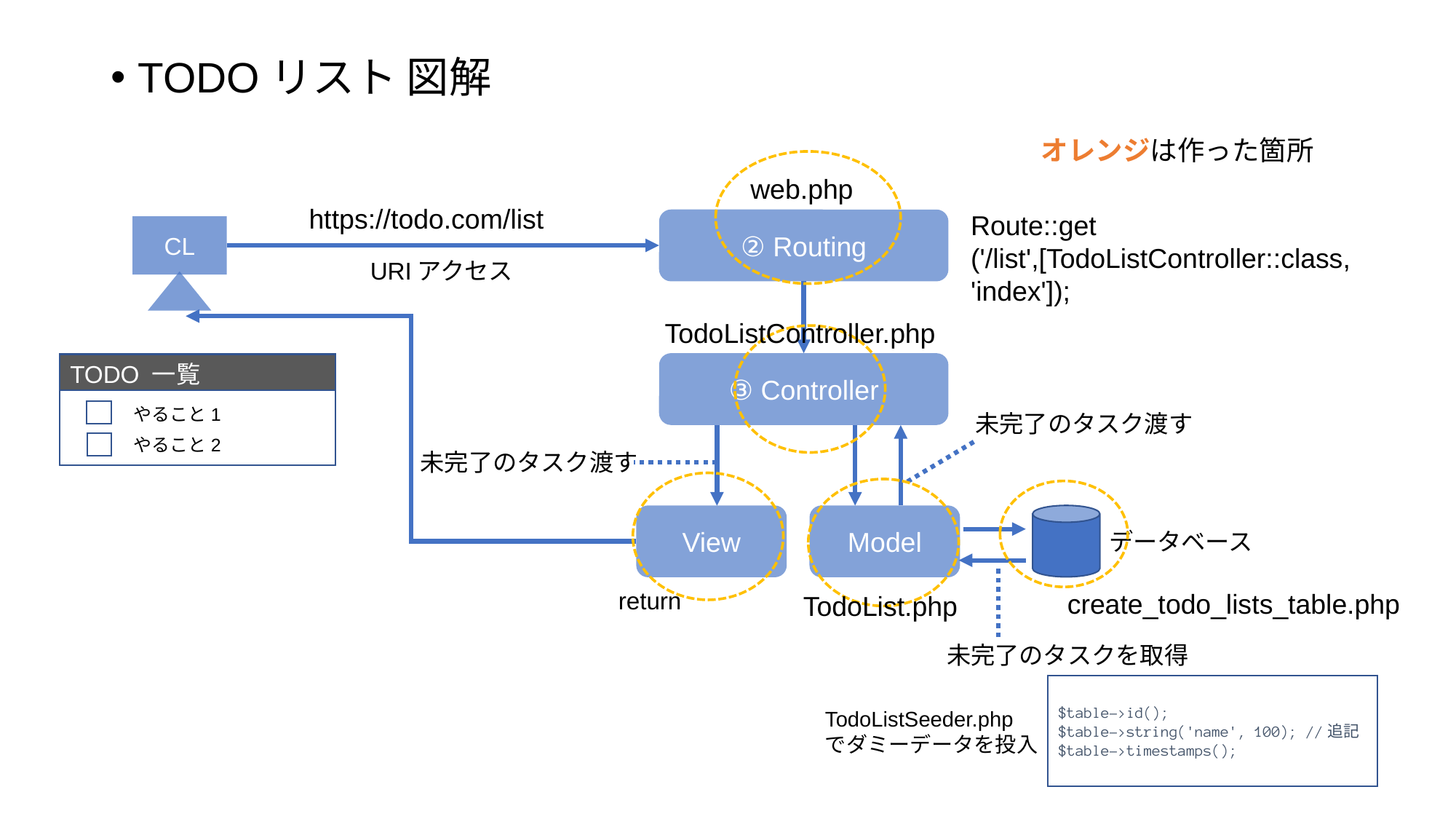

TODOリスト 図解
オレンジは作った箇所

web.php
https://todo.com/list
Route::get
('/list',[TodoListController::class, 'index']);
② Routing
CL

URIアクセス
TodoListController.php

③ Controller
TODO 一覧

やること1

未完了のタスク渡す
やること2

未完了のタスク渡す

View
Model

データベース
return
create_todo_lists_table.php
TodoList.php
未完了のタスクを取得
$table->id();
$table->string('name', 100); //追記
$table->timestamps();
TodoListSeeder.php
でダミーデータを投入